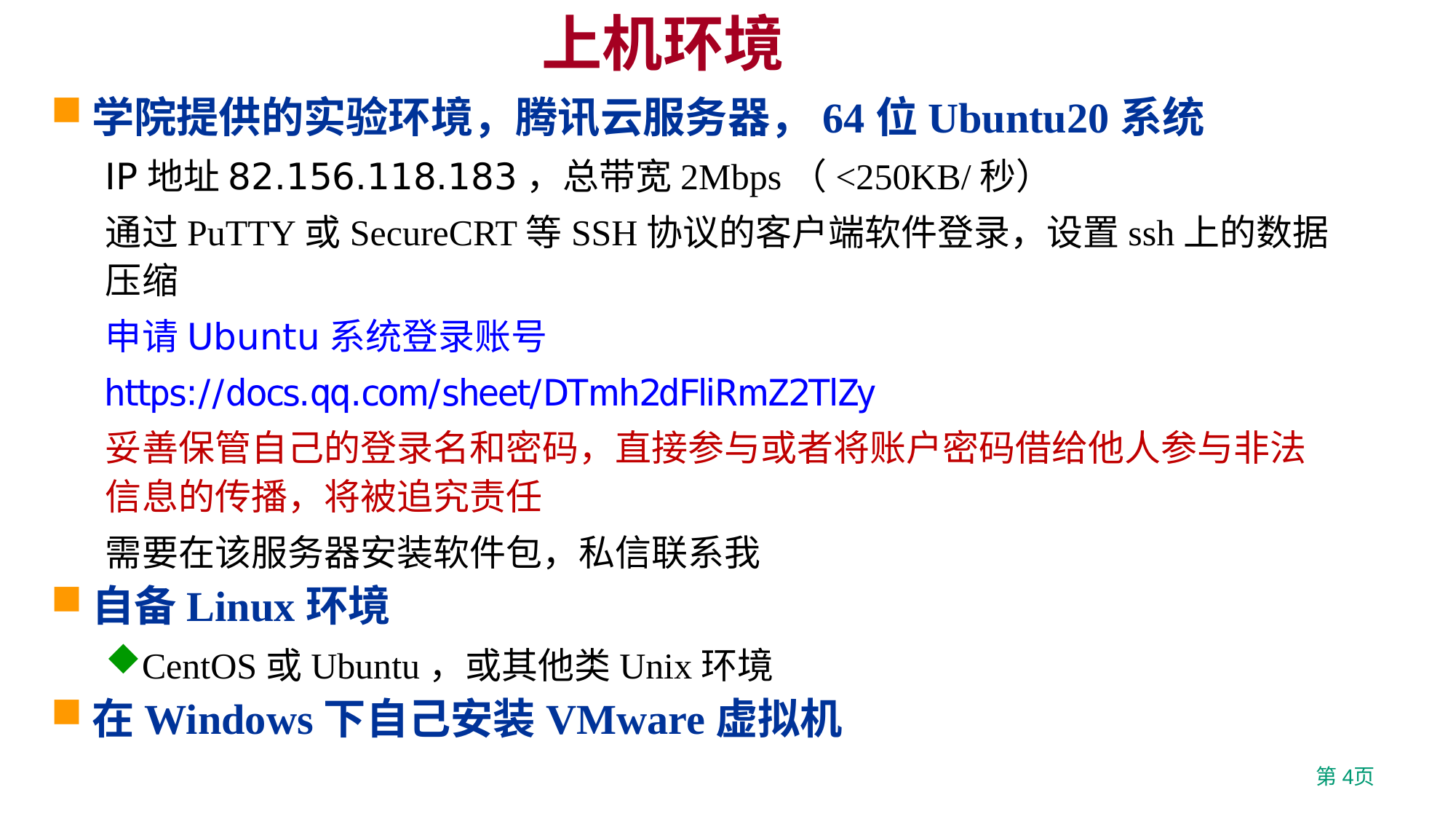

# 上机环境
学院提供的实验环境，腾讯云服务器，64位Ubuntu20系统
IP地址82.156.118.183，总带宽2Mbps（<250KB/秒）
通过PuTTY或SecureCRT等SSH协议的客户端软件登录，设置ssh上的数据压缩
申请Ubuntu系统登录账号
https://docs.qq.com/sheet/DTmh2dFliRmZ2TlZy
妥善保管自己的登录名和密码，直接参与或者将账户密码借给他人参与非法信息的传播，将被追究责任
需要在该服务器安装软件包，私信联系我
自备Linux环境
CentOS或Ubuntu，或其他类Unix环境
在Windows下自己安装VMware虚拟机